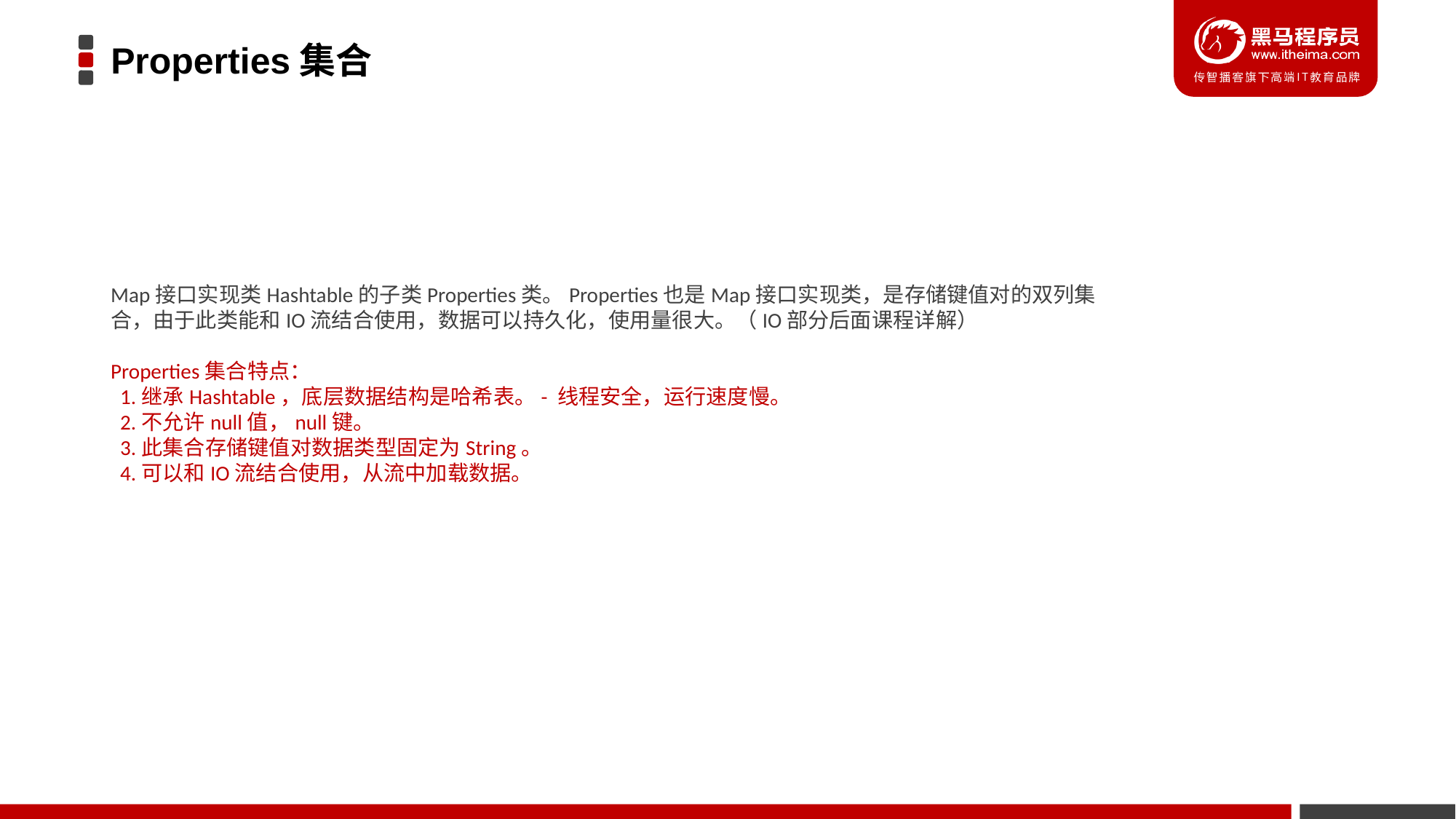

# Properties集合
Map接口实现类Hashtable的子类Properties类。Properties也是Map接口实现类，是存储键值对的双列集合，由于此类能和IO流结合使用，数据可以持久化，使用量很大。（IO部分后面课程详解）

Properties集合特点：
  1.继承Hashtable，底层数据结构是哈希表。- 线程安全，运行速度慢。
  2.不允许null值，null键。
  3.此集合存储键值对数据类型固定为String。
  4.可以和IO流结合使用，从流中加载数据。